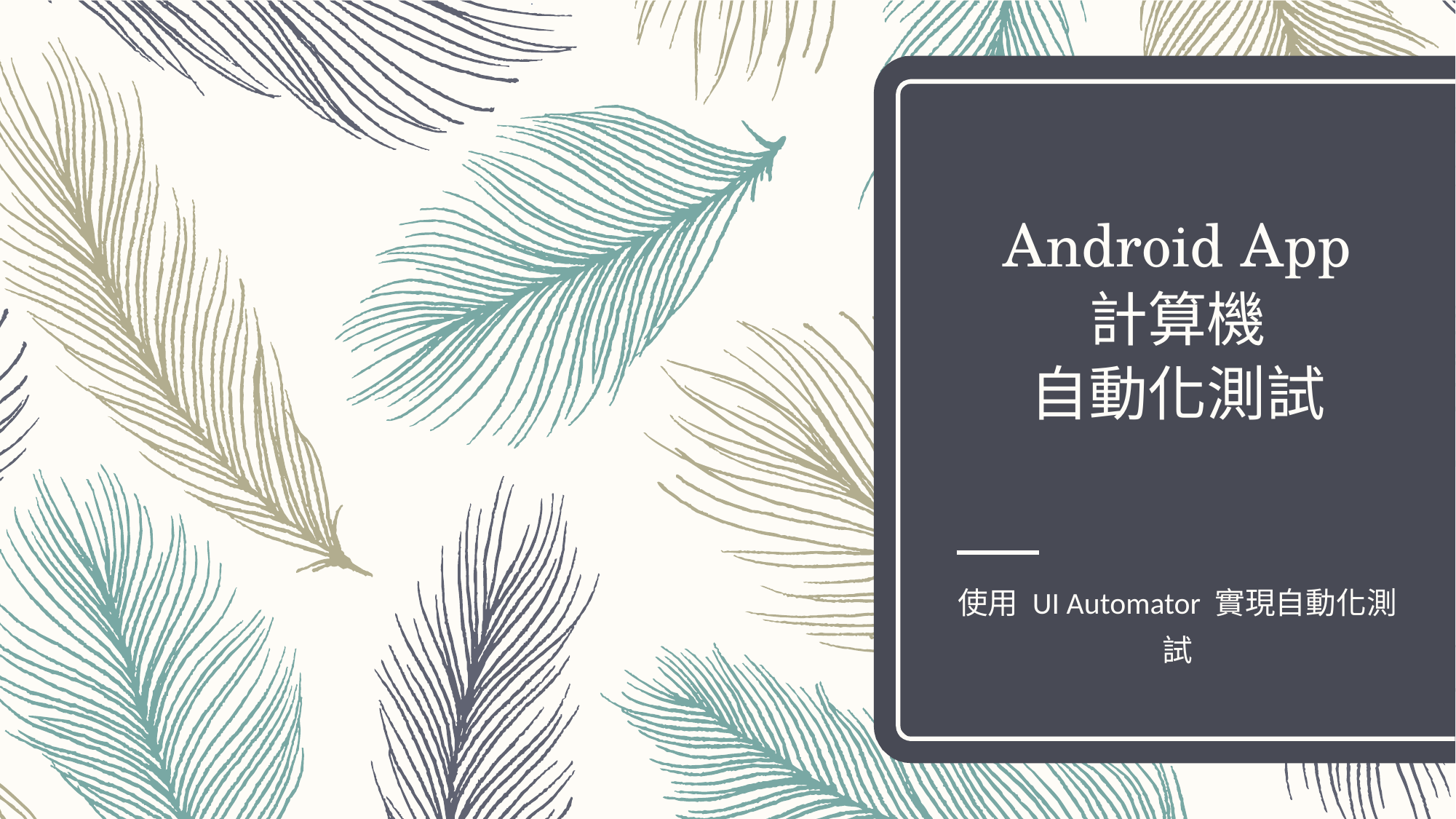

# Android App 計算機 自動化測試
使用 UI Automator 實現自動化測試